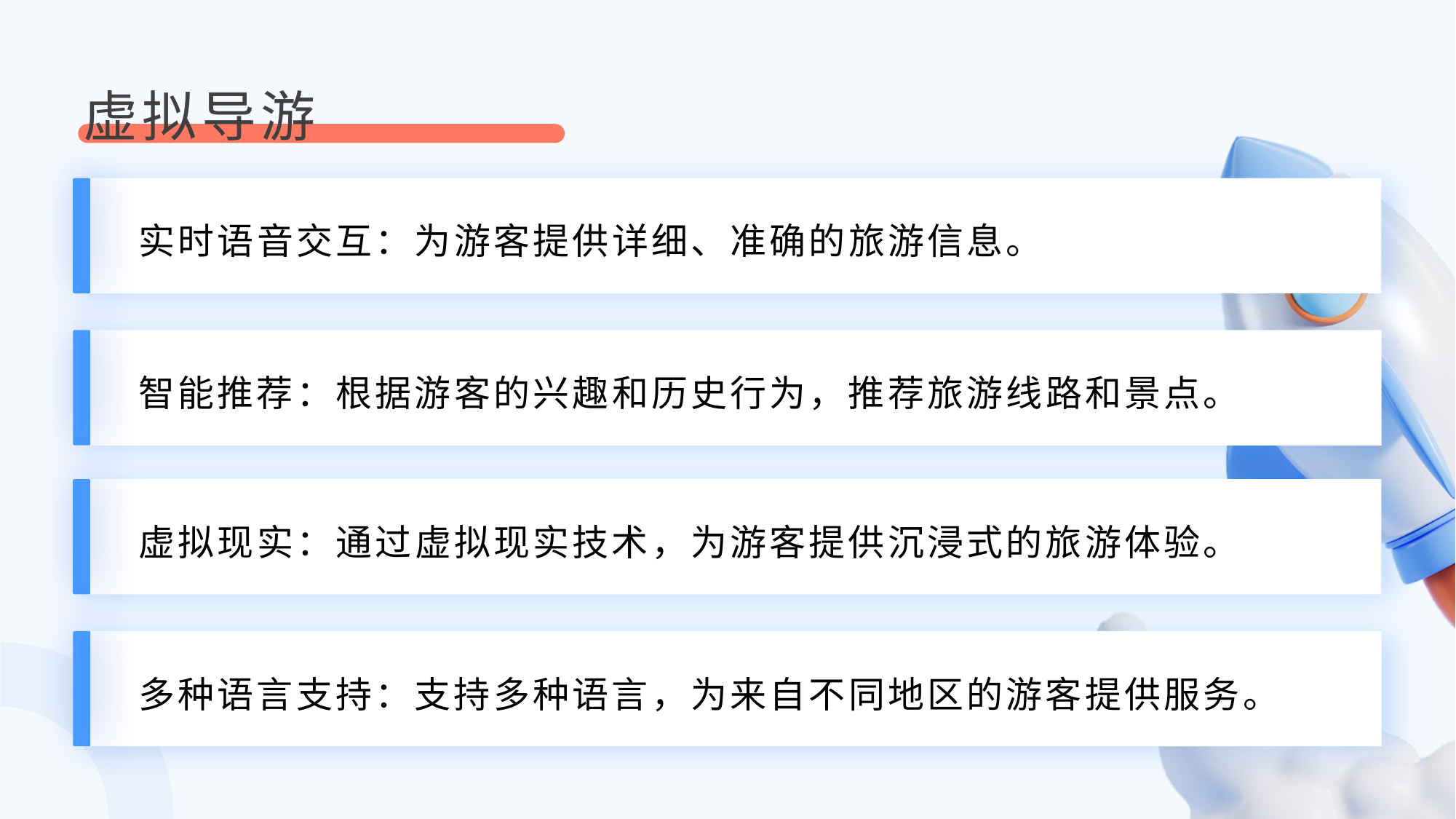

虚拟导游
实时语音交互：为游客提供详细、准确的旅游信息。

智能推荐：根据游客的兴趣和历史行为，推荐旅游线路和景点。

虚拟现实：通过虚拟现实技术，为游客提供沉浸式的旅游体验。

多种语言支持：支持多种语言，为来自不同地区的游客提供服务。